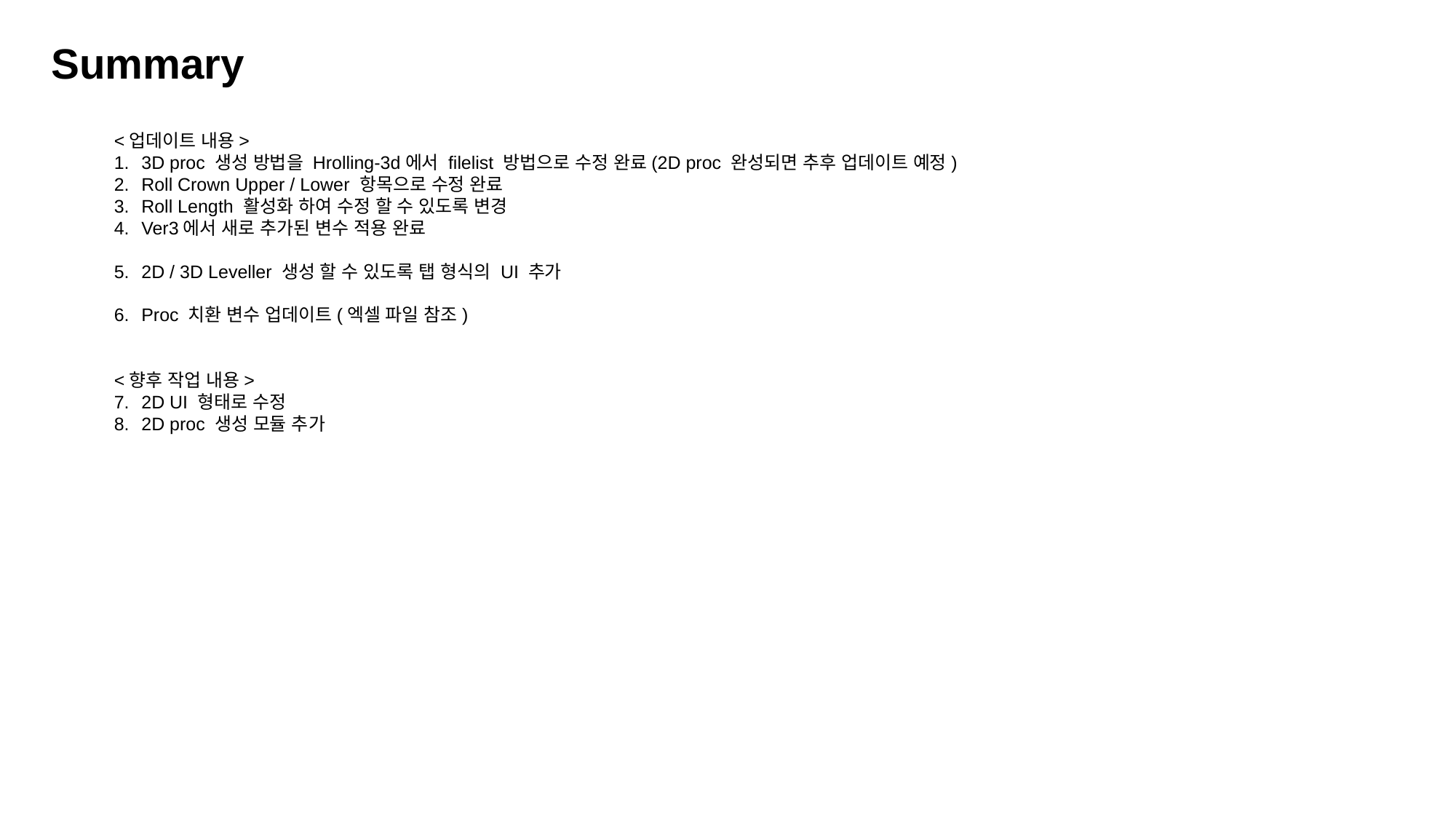

Summary
<업데이트 내용>
3D proc 생성 방법을 Hrolling-3d에서 filelist 방법으로 수정 완료(2D proc 완성되면 추후 업데이트 예정)
Roll Crown Upper / Lower 항목으로 수정 완료
Roll Length 활성화 하여 수정 할 수 있도록 변경
Ver3에서 새로 추가된 변수 적용 완료

2D / 3D Leveller 생성 할 수 있도록 탭 형식의 UI 추가

Proc 치환 변수 업데이트(엑셀 파일 참조)

<향후 작업 내용>
2D UI 형태로 수정
2D proc 생성 모듈 추가